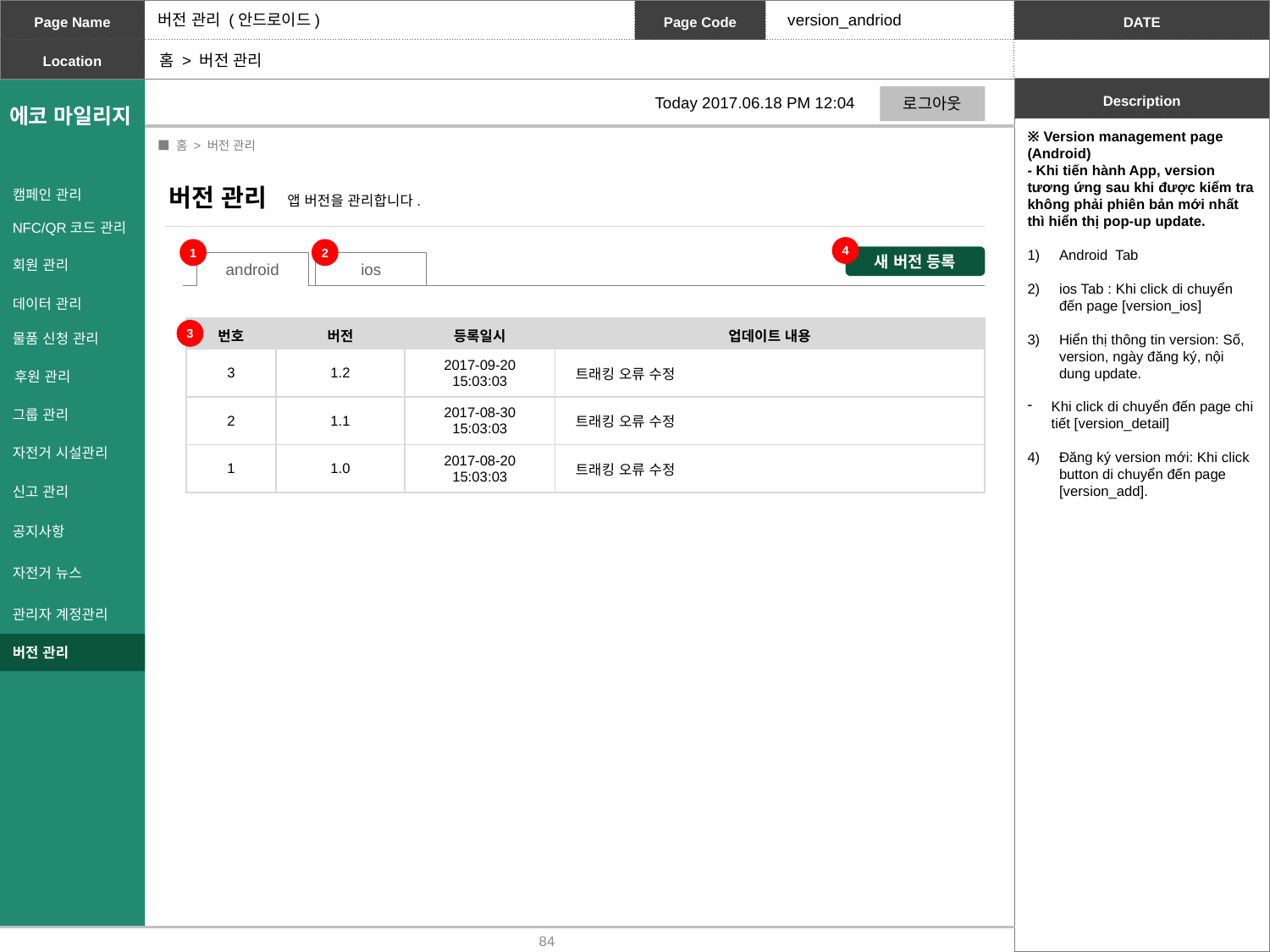

버전 관리 (안드로이드)
version_andriod
홈 > 버전 관리

로그아웃
Today 2017.06.18 PM 12:04
에코 마일리지
※ Version management page (Android)
- Khi tiến hành App, version tương ứng sau khi được kiểm tra không phải phiên bản mới nhất thì hiển thị pop-up update.

Android  Tab

ios Tab : Khi click di chuyển đến page [version_ios]

Hiển thị thông tin version: Số, version, ngày đăng ký, nội dung update.

Khi click di chuyển đến page chi tiết [version_detail]

Đăng ký version mới: Khi click button di chuyển đến page [version_add].

   ■ 홈 > 버전 관리
버전 관리
캠페인 관리
NFC/QR코드 관리
회원 관리
데이터 관리
물품 신청 관리
후원 관리
그룹 관리
자전거 시설관리
신고 관리
공지사항
자전거 뉴스
앱 버전을 관리합니다.
4
1
2
새 버전 등록
android
ios
| 번호 | 버전 | 등록일시 | 업데이트 내용 |
| --- | --- | --- | --- |
| 3 | 1.2 | 2017-09-20 15:03:03 | 트래킹 오류 수정 |
| 2 | 1.1 | 2017-08-30 15:03:03 | 트래킹 오류 수정 |
| 1 | 1.0 | 2017-08-20 15:03:03 | 트래킹 오류 수정 |
3
관리자 계정관리
버전 관리

84